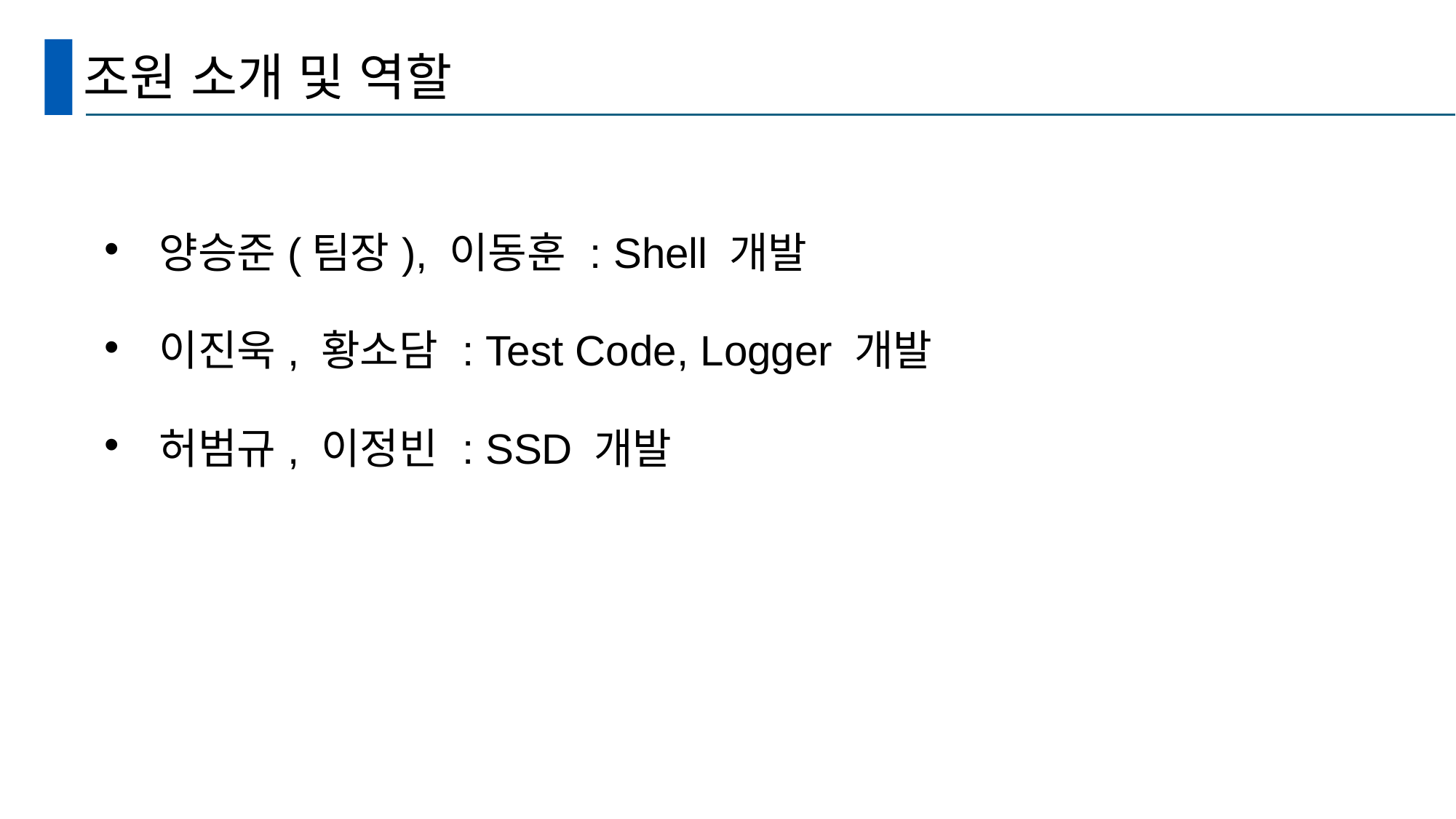

# 조원 소개 및 역할
양승준(팀장), 이동훈 : Shell 개발

이진욱, 황소담 : Test Code, Logger 개발

허범규, 이정빈 : SSD 개발